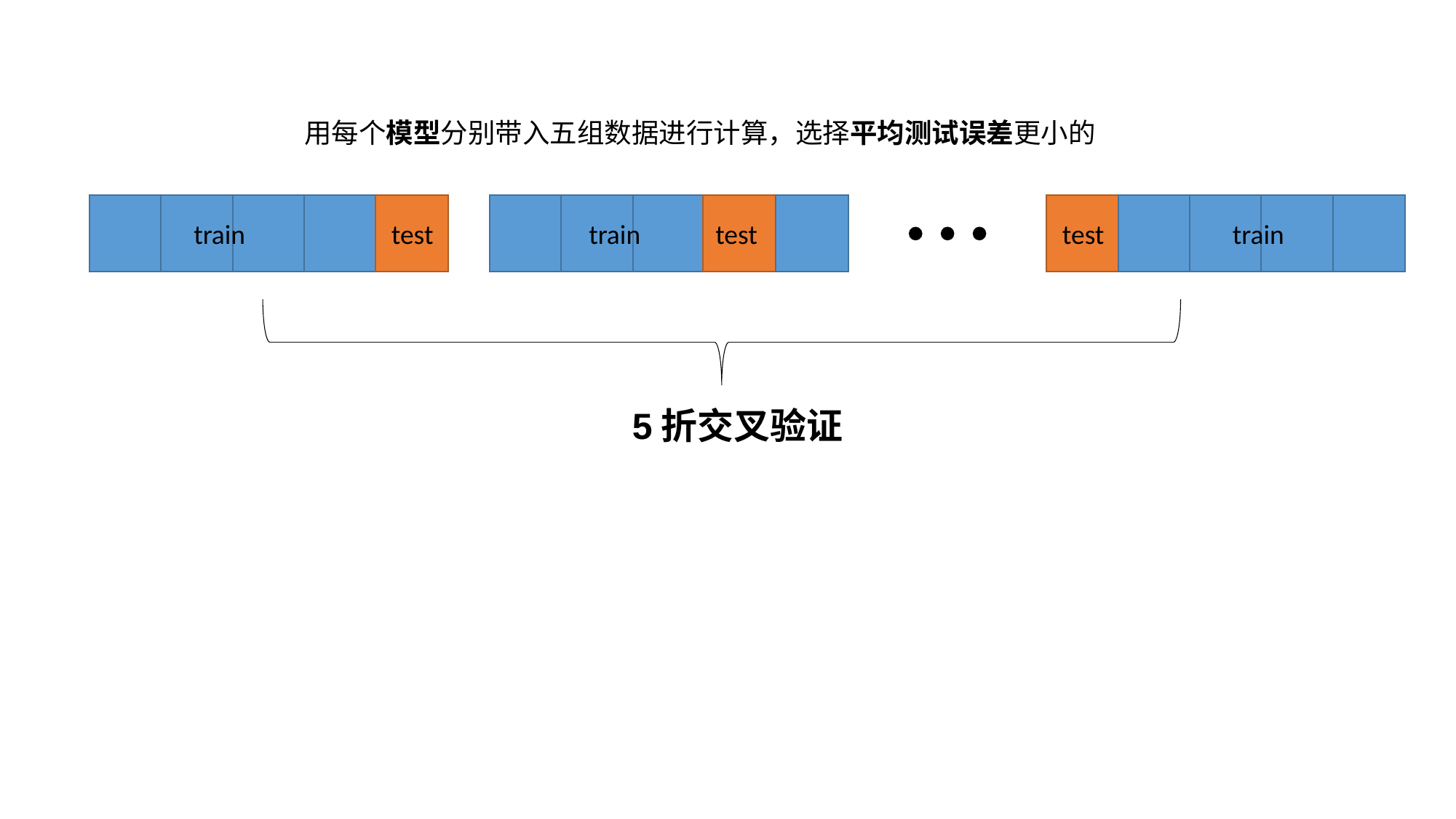

用每个模型分别带入五组数据进行计算，选择平均测试误差更小的

train
test
train
test
test
train

5折交叉验证